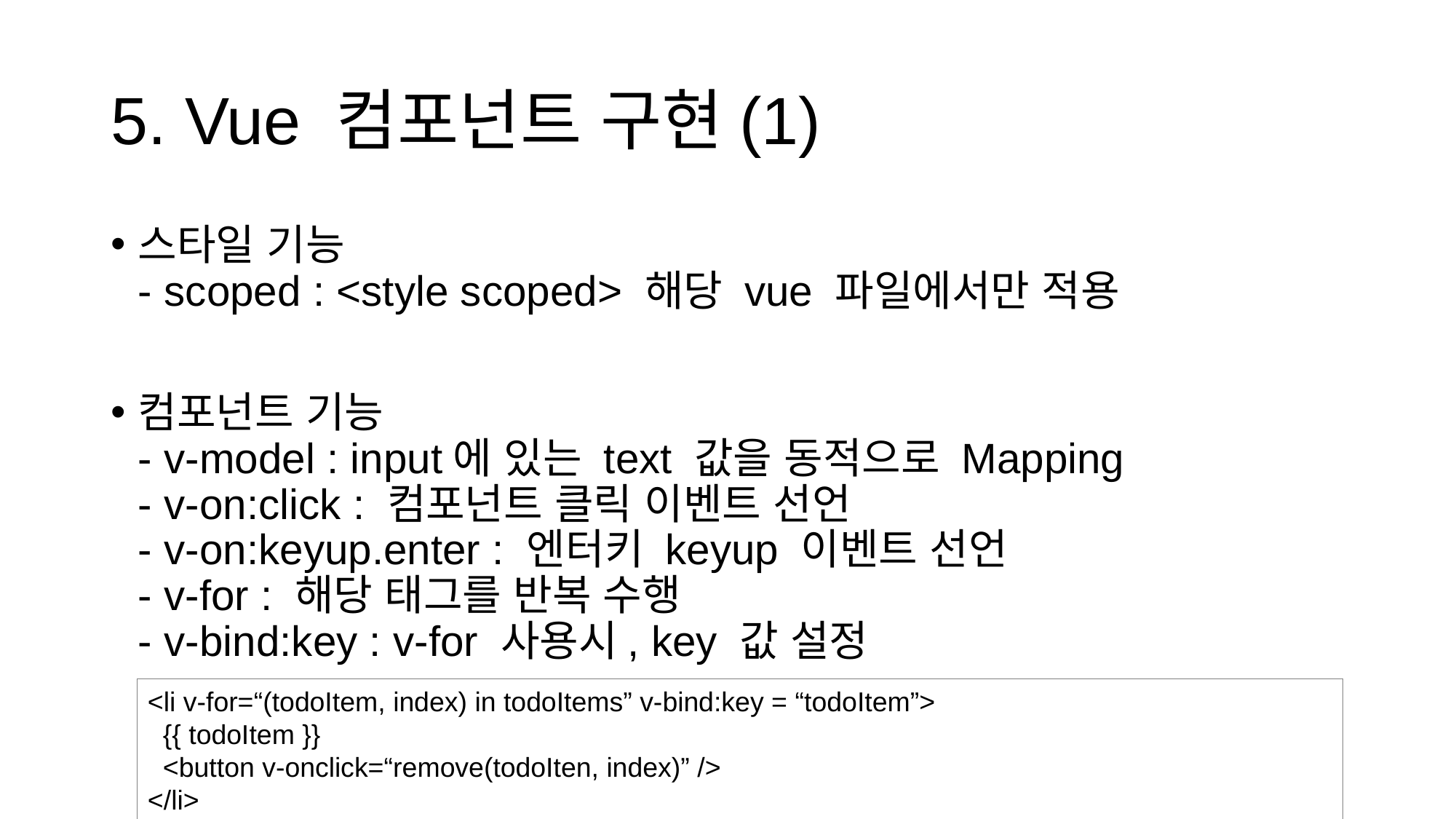

# 5. Vue 컴포넌트 구현(1)
스타일 기능
- scoped : <style scoped> 해당 vue 파일에서만 적용

컴포넌트 기능
- v-model : input에 있는 text 값을 동적으로 Mapping
- v-on:click : 컴포넌트 클릭 이벤트 선언
- v-on:keyup.enter : 엔터키 keyup 이벤트 선언
- v-for : 해당 태그를 반복 수행
- v-bind:key : v-for 사용시, key 값 설정
<li v-for=“(todoItem, index) in todoItems” v-bind:key = “todoItem”>
  {{ todoItem }}
  <button v-onclick=“remove(todoIten, index)” />
</li>